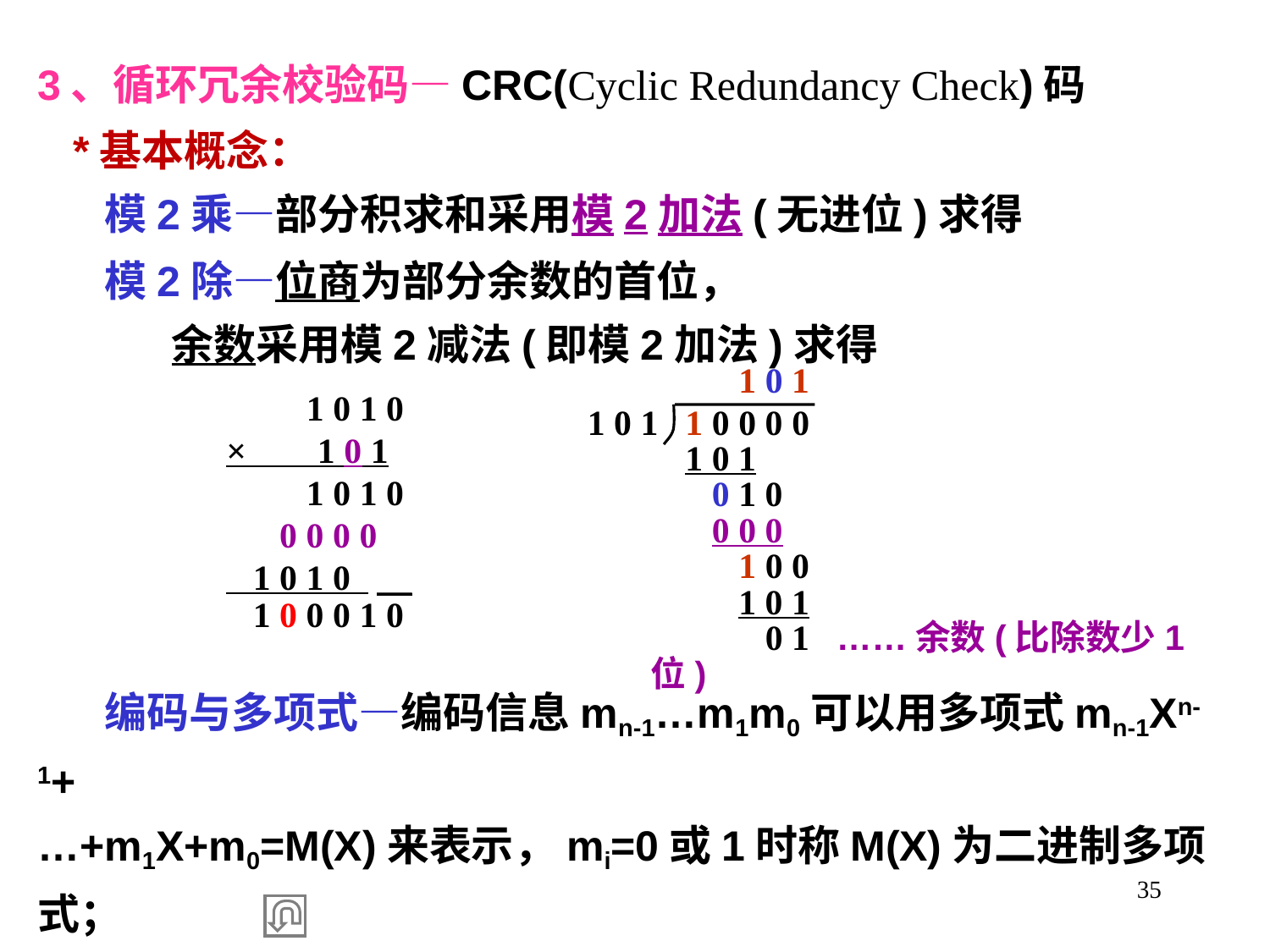

3、循环冗余校验码—CRC(Cyclic Redundancy Check)码
   *基本概念：
      模2乘—部分积求和采用模2加法(无进位)求得
      模2除—位商为部分余数的首位，
             余数采用模2减法(即模2加法)求得
                 1 0 1
1 0 1   1 0 0 0 0
           1 0 1
              0 1 0
              0 0 0
                 1 0 0
                 1 0 1
                    0 1   ……余数(比除数少1位)

          1 0 1 0
 ×        1 0 1
          1 0 1 0
       0 0 0 0
    1 0 1 0  ＿
    1 0 0 0 1 0
      编码与多项式—编码信息mn-1…m1m0可以用多项式mn-1Xn-1+
…+m1X+m0=M(X)来表示，mi=0或1时称M(X)为二进制多项式；
                    M(X)左移k位相当于M(X)·Xk
35